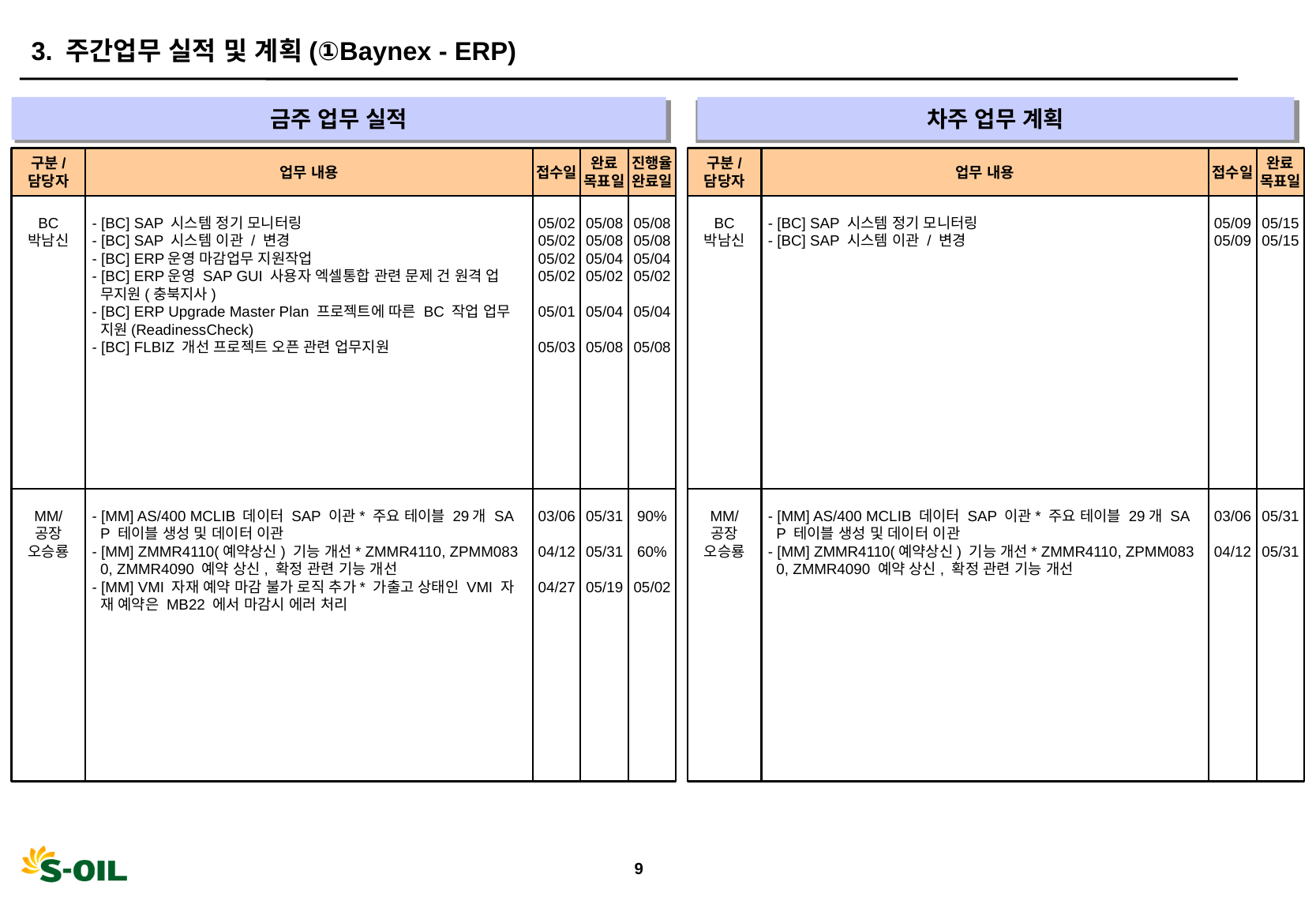

3. 주간업무 실적 및 계획(①Baynex - ERP)
금주 업무 실적
차주 업무 계획
" "
" "
구분/
담당자
업무 내용
접수일
완료
목표일
진행율
완료일
구분/
담당자
업무 내용
접수일
완료
목표일
BC
박남신

- [BC] SAP 시스템 정기 모니터링
- [BC] SAP 시스템 이관 / 변경
- [BC] ERP운영 마감업무 지원작업
- [BC] ERP운영 SAP GUI 사용자 엑셀통합 관련 문제 건 원격 업
  무지원(충북지사)
- [BC] ERP Upgrade Master Plan 프로젝트에 따른 BC 작업 업무
  지원(ReadinessCheck)
- [BC] FLBIZ 개선 프로젝트 오픈 관련 업무지원
05/02
05/02
05/02
05/02
05/01
05/03
05/08
05/08
05/04
05/02
05/04
05/08
05/08
05/08
05/04
05/02
05/04
05/08
BC
박남신

- [BC] SAP 시스템 정기 모니터링
- [BC] SAP 시스템 이관 / 변경
05/09
05/09
05/15
05/15
MM/
공장
오승룡

- [MM] AS/400 MCLIB 데이터 SAP 이관* 주요 테이블 29개 SA
  P 테이블 생성 및 데이터 이관
- [MM] ZMMR4110(예약상신) 기능 개선* ZMMR4110, ZPMM083
  0, ZMMR4090 예약 상신, 확정 관련 기능 개선
- [MM] VMI 자재 예약 마감 불가 로직 추가* 가출고 상태인 VMI 자
  재 예약은 MB22 에서 마감시 에러 처리
03/06
04/12
04/27
05/31
05/31
05/19
90%
60%
05/02
MM/
공장
오승룡

- [MM] AS/400 MCLIB 데이터 SAP 이관* 주요 테이블 29개 SA
  P 테이블 생성 및 데이터 이관
- [MM] ZMMR4110(예약상신) 기능 개선* ZMMR4110, ZPMM083
  0, ZMMR4090 예약 상신, 확정 관련 기능 개선
03/06
04/12
05/31
05/31